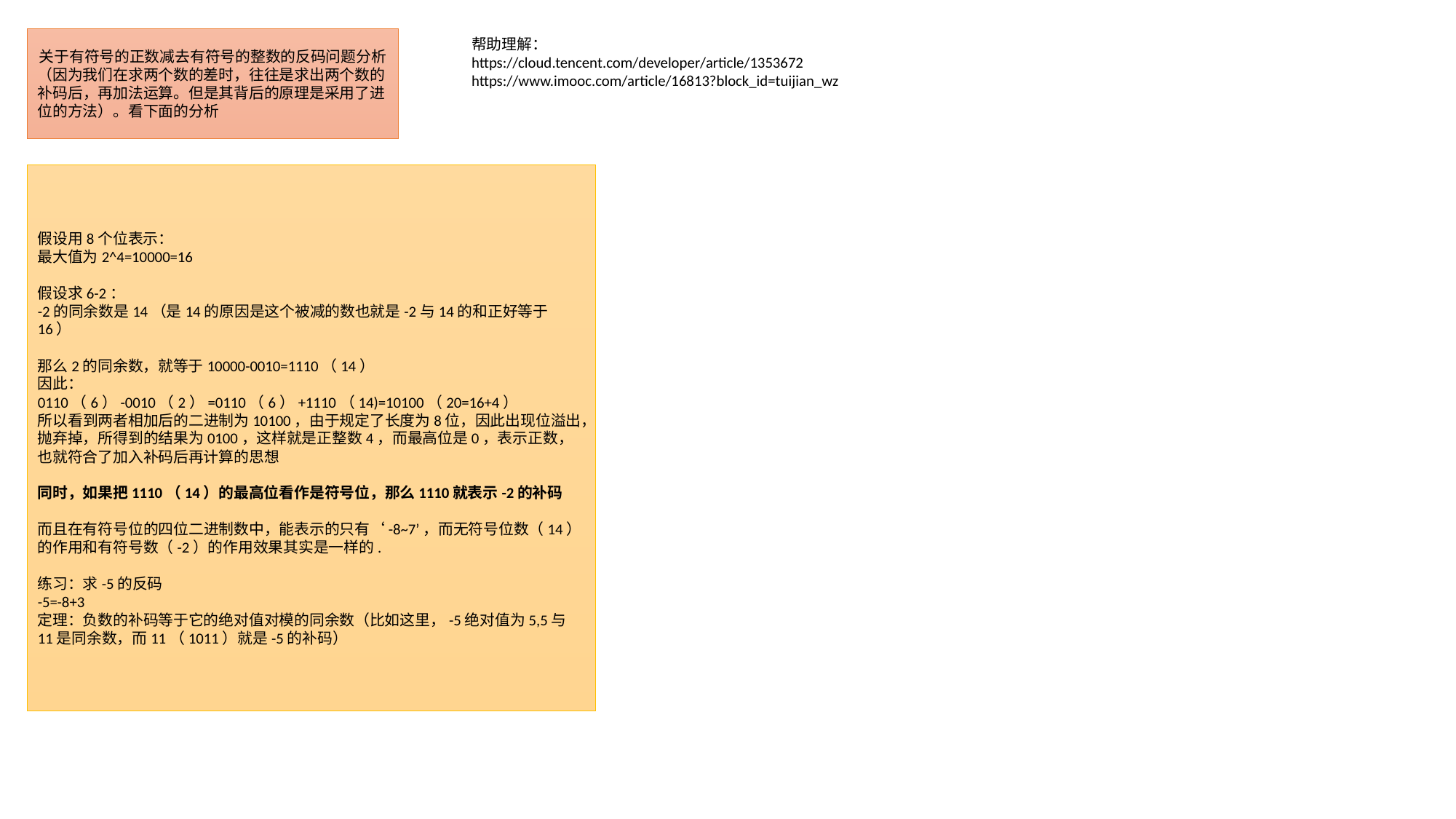

关于有符号的正数减去有符号的整数的反码问题分析
（因为我们在求两个数的差时，往往是求出两个数的补码后，再加法运算。但是其背后的原理是采用了进位的方法）。看下面的分析
帮助理解：
https://cloud.tencent.com/developer/article/1353672
https://www.imooc.com/article/16813?block_id=tuijian_wz
假设用8个位表示：
最大值为2^4=10000=16

假设求6-2：
-2的同余数是14（是14的原因是这个被减的数也就是-2与14的和正好等于16）

那么2的同余数，就等于10000-0010=1110（14）
因此：
0110（6）-0010（2）=0110（6）+1110（14)=10100（20=16+4）
所以看到两者相加后的二进制为10100，由于规定了长度为8位，因此出现位溢出，抛弃掉，所得到的结果为0100，这样就是正整数4，而最高位是0，表示正数，也就符合了加入补码后再计算的思想

同时，如果把1110（14）的最高位看作是符号位，那么1110就表示-2的补码

而且在有符号位的四位二进制数中，能表示的只有‘-8~7’，而无符号位数（14）的作用和有符号数（-2）的作用效果其实是一样的.

练习：求-5的反码
-5=-8+3
定理：负数的补码等于它的绝对值对模的同余数（比如这里，-5绝对值为5,5与11是同余数，而11（1011）就是-5的补码）